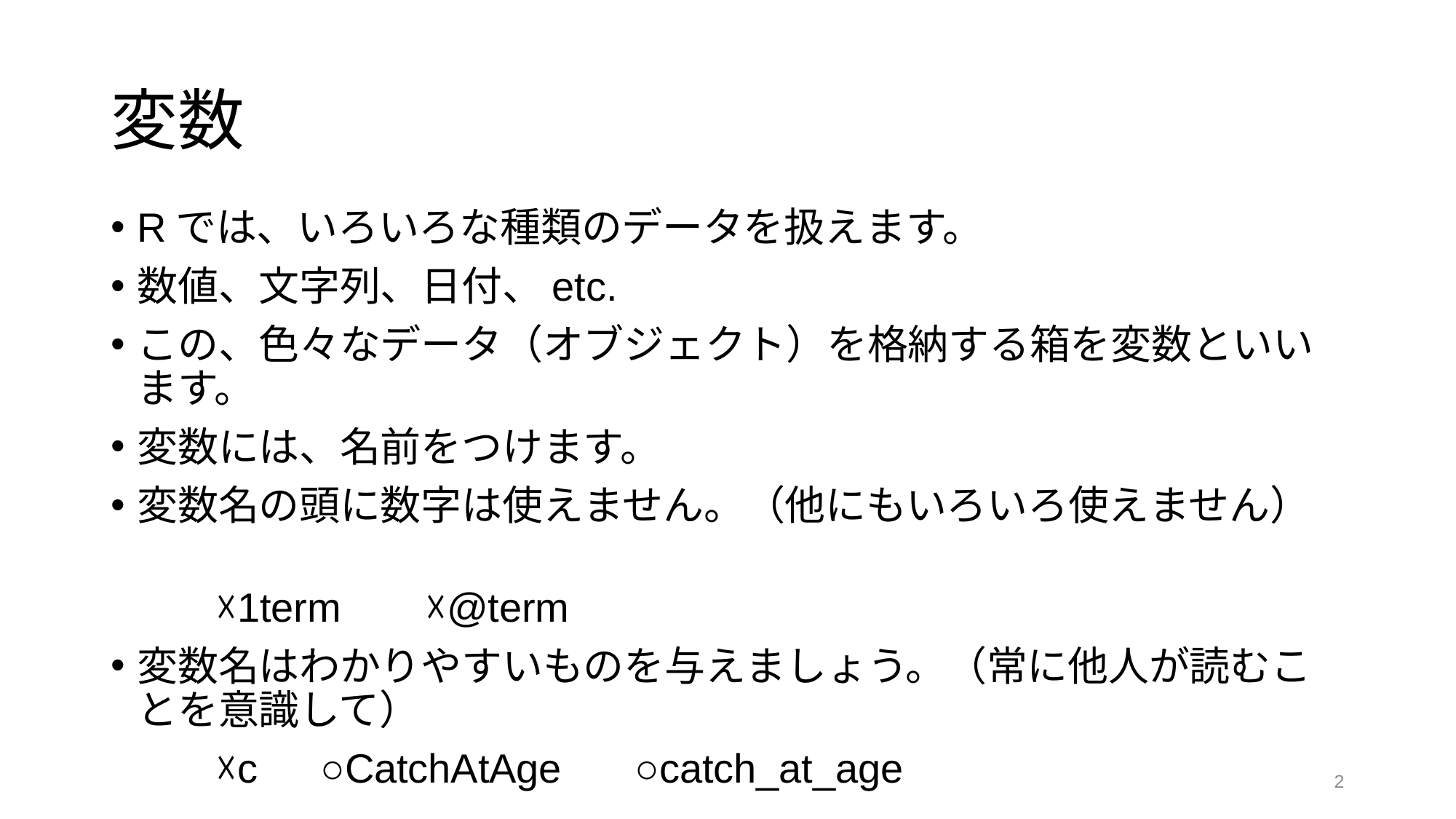

# 変数
Rでは、いろいろな種類のデータを扱えます。
数値、文字列、日付、etc.
この、色々なデータ（オブジェクト）を格納する箱を変数といいます。
変数には、名前をつけます。
変数名の頭に数字は使えません。（他にもいろいろ使えません）
	☓1term	☓@term
変数名はわかりやすいものを与えましょう。（常に他人が読むことを意識して）
	☓c	○CatchAtAge	○catch_at_age

2